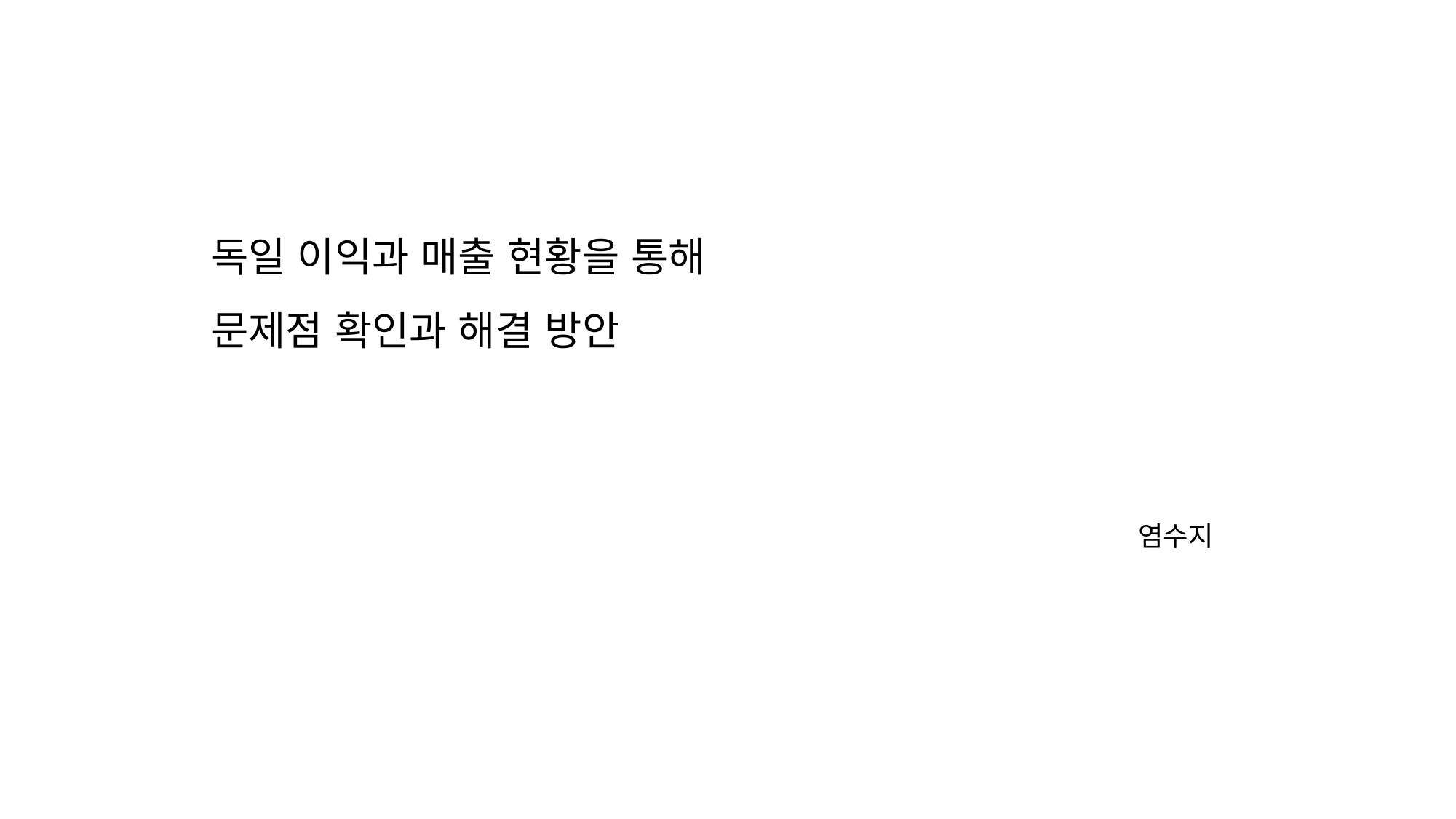

# 독일 이익과 매출 현황을 통해 문제점 확인과 해결 방안
염수지